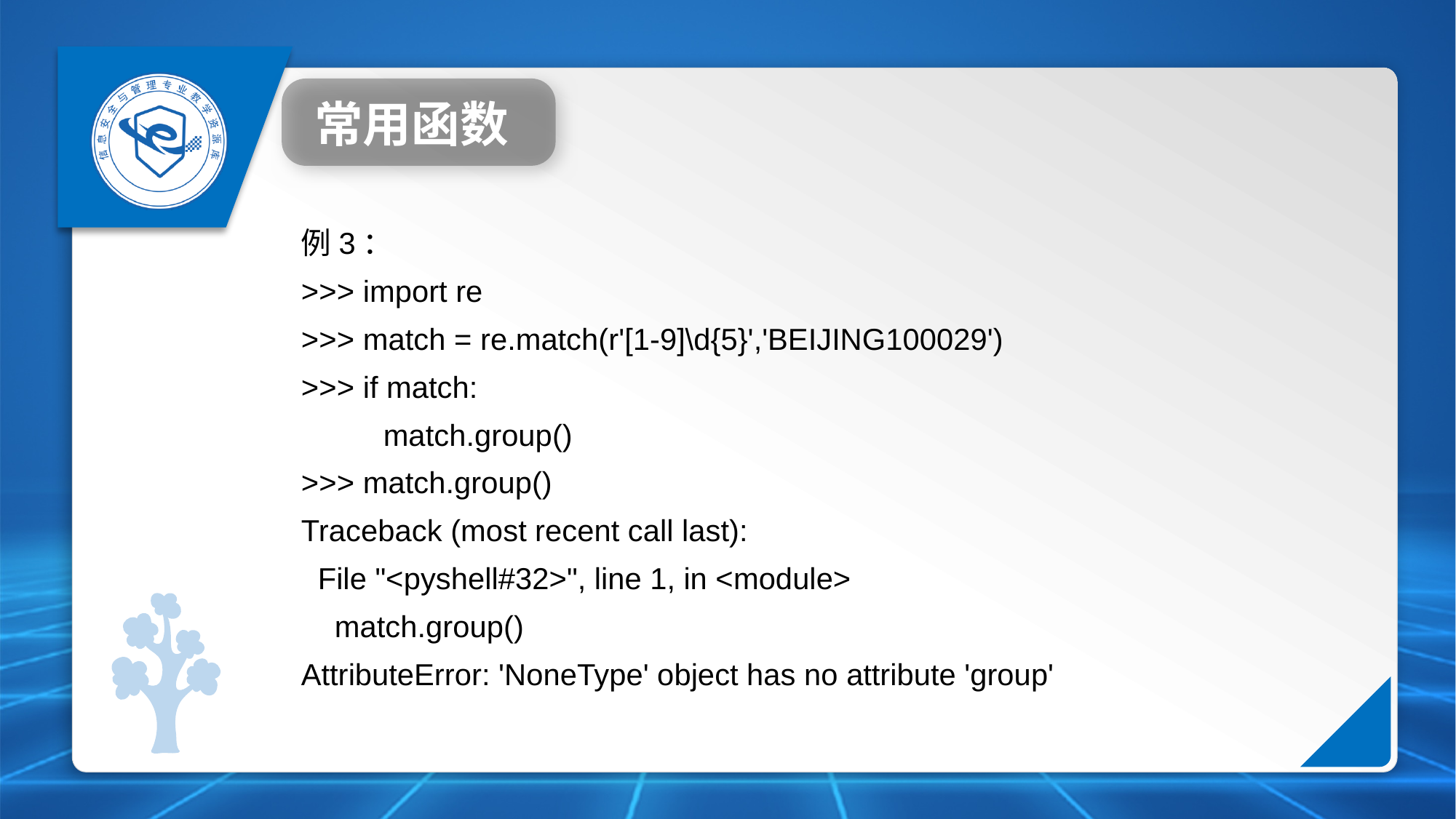

常用函数
例3：
>>> import re
>>> match = re.match(r'[1-9]\d{5}','BEIJING100029')
>>> if match:
	match.group()
>>> match.group()
Traceback (most recent call last):
  File "<pyshell#32>", line 1, in <module>
    match.group()
AttributeError: 'NoneType' object has no attribute 'group'